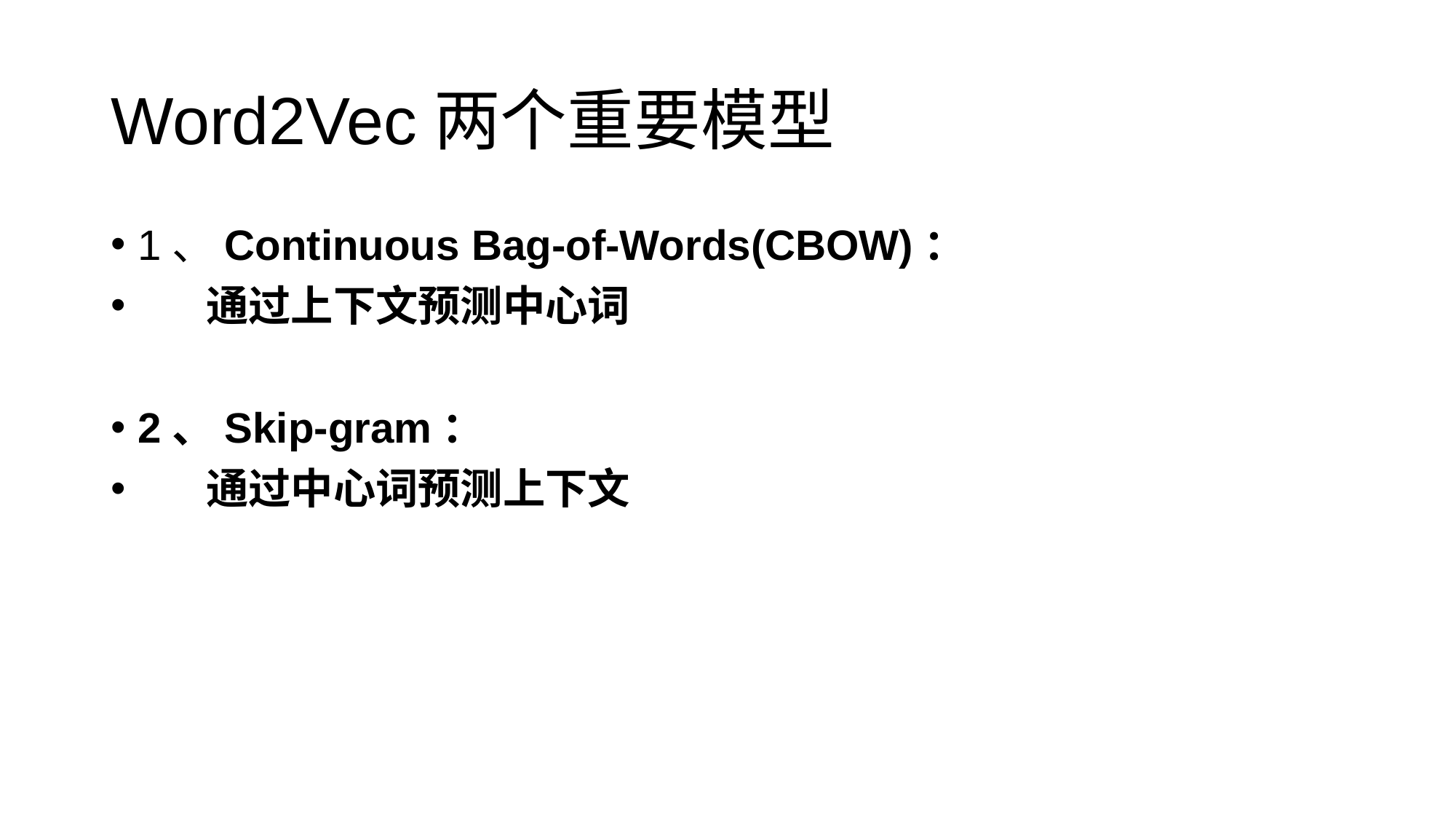

# Word2Vec两个重要模型
1、Continuous Bag-of-Words(CBOW)：
      通过上下文预测中心词

2、Skip-gram：
      通过中心词预测上下文